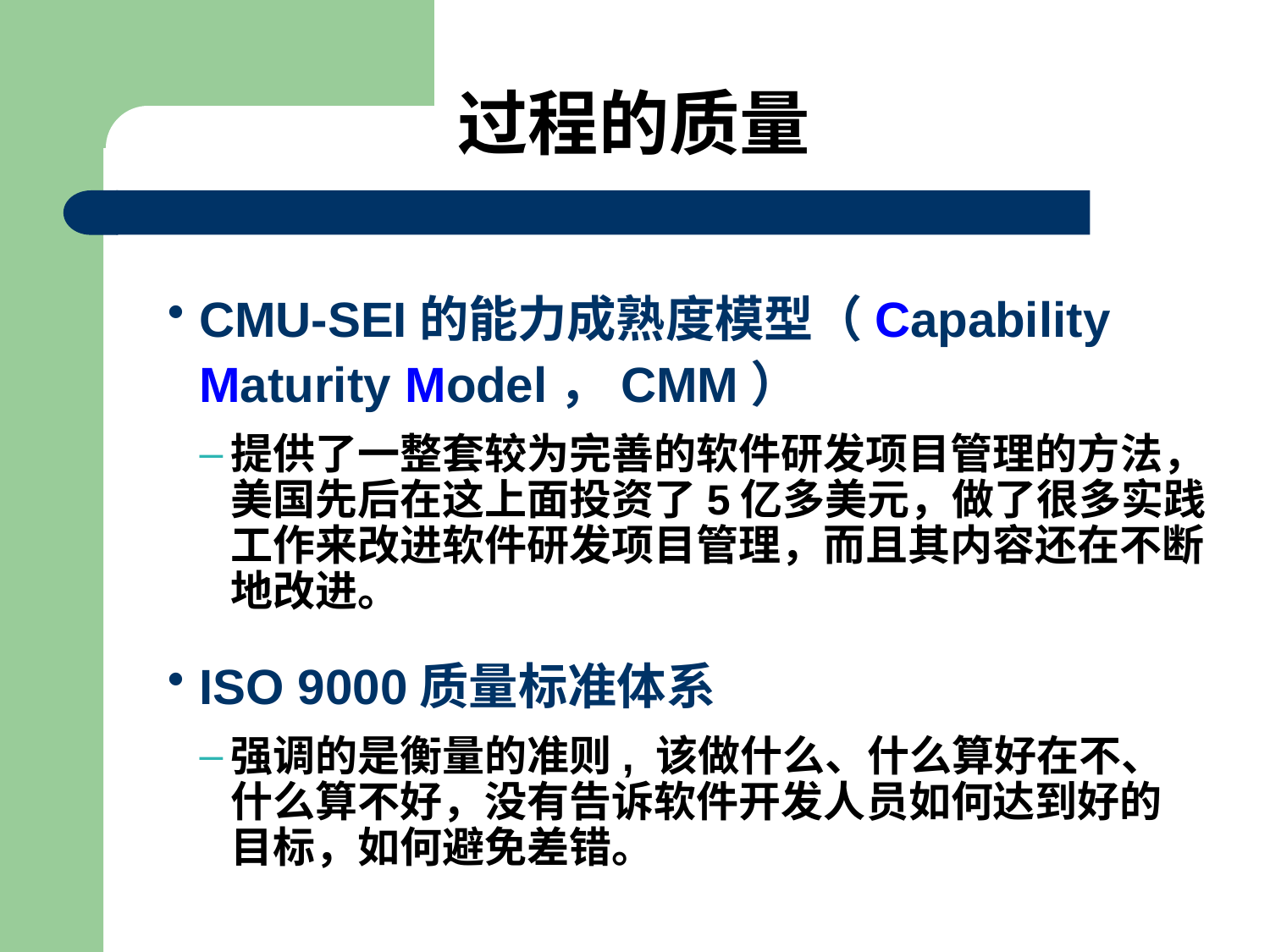

# 过程的质量
CMU-SEI的能力成熟度模型（Capability Maturity Model，CMM）
提供了一整套较为完善的软件研发项目管理的方法，美国先后在这上面投资了5亿多美元，做了很多实践工作来改进软件研发项目管理，而且其内容还在不断地改进。

ISO 9000质量标准体系
强调的是衡量的准则, 该做什么、什么算好在不、 什么算不好，没有告诉软件开发人员如何达到好的目标，如何避免差错。

37